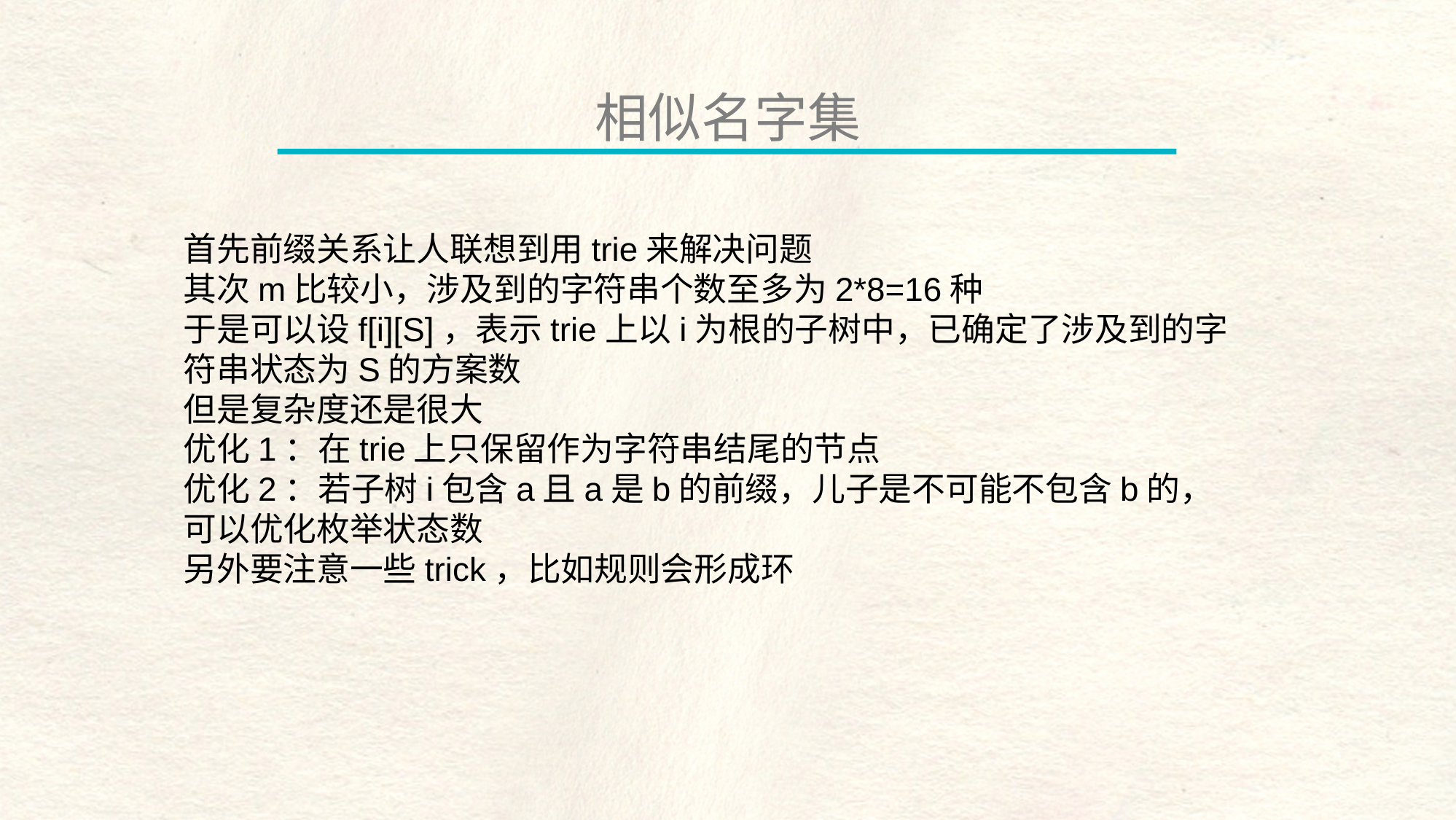

相似名字集

首先前缀关系让人联想到用trie来解决问题
其次m比较小，涉及到的字符串个数至多为2*8=16种
于是可以设f[i][S]，表示trie上以i为根的子树中，已确定了涉及到的字符串状态为S的方案数
但是复杂度还是很大
优化1：在trie上只保留作为字符串结尾的节点
优化2：若子树i包含a且a是b的前缀，儿子是不可能不包含b的，可以优化枚举状态数
另外要注意一些trick，比如规则会形成环